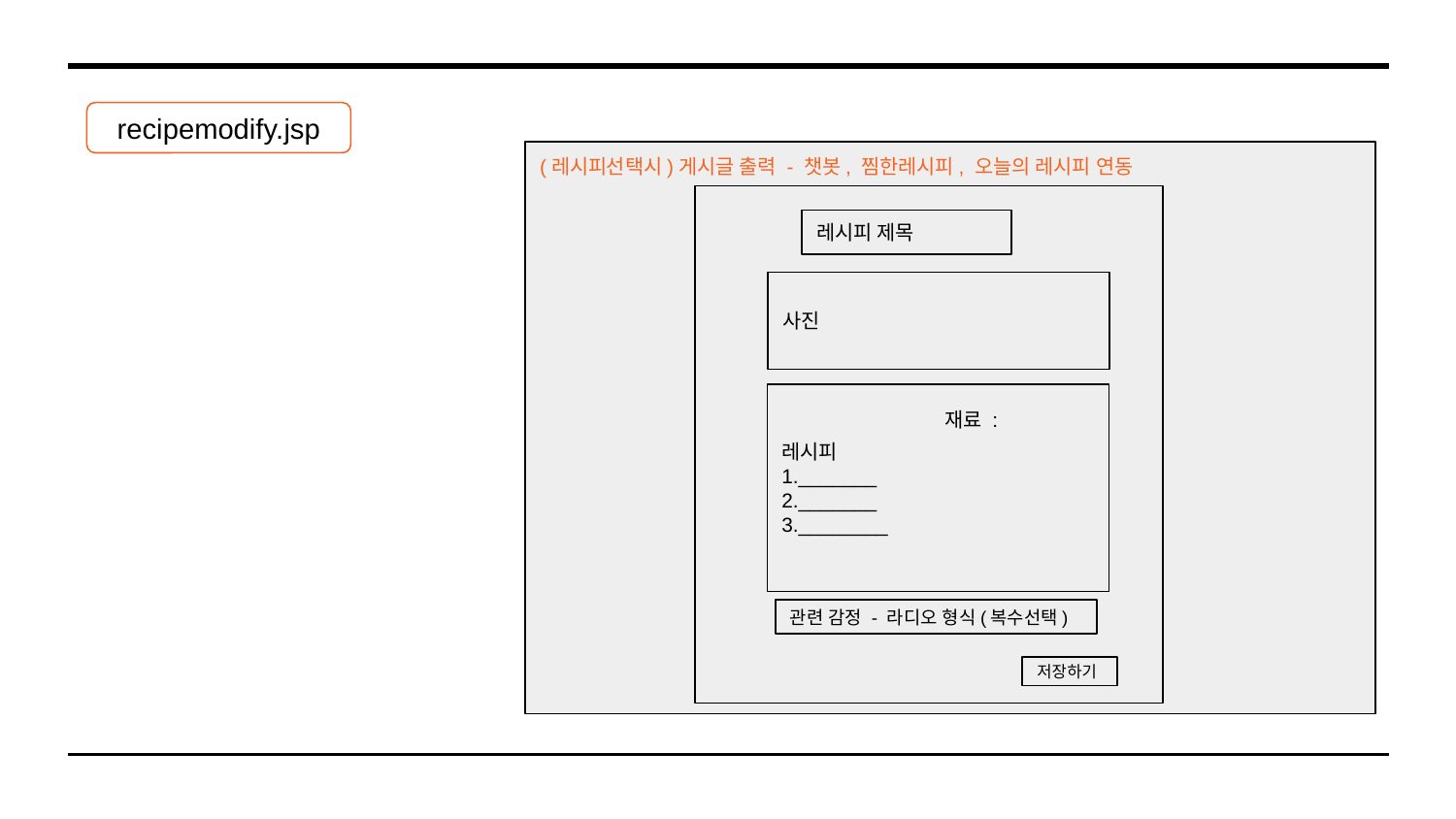

recipemodify.jsp
(레시피선택시)게시글 출력 - 챗봇, 찜한레시피, 오늘의 레시피 연동

레시피 제목
사진
레시피
1._______
2._______
3.________
재료 :
관련 감정 - 라디오 형식(복수선택)
저장하기